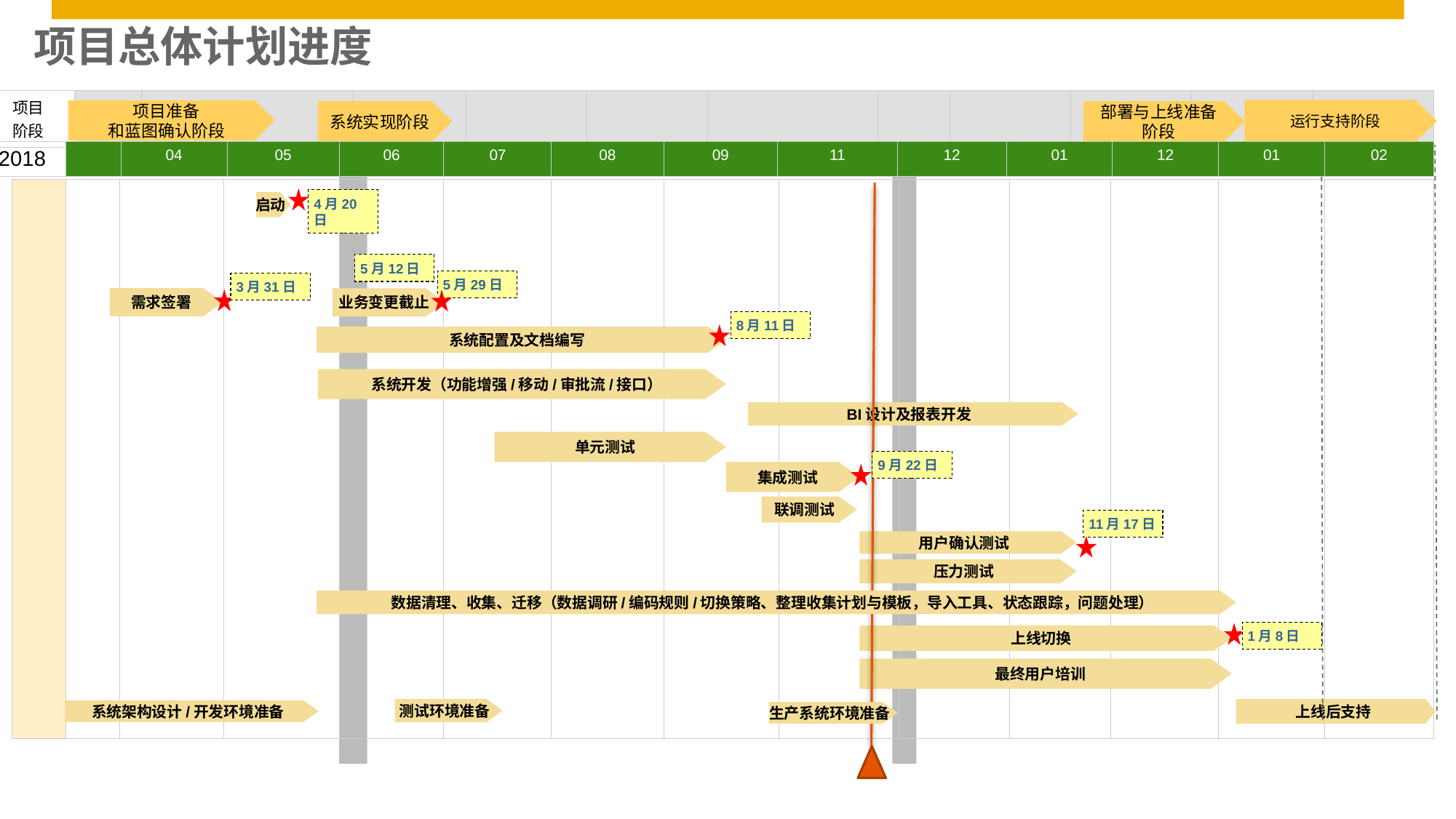

# 项目总体计划进度
| 项目 阶段 |  |  |  |  |  |  |  |  |  |  |  |
| --- | --- | --- | --- | --- | --- | --- | --- | --- | --- | --- | --- |
运行支持阶段
项目准备
和蓝图确认阶段
系统实现阶段
部署与上线准备阶段
| 2018 |  | 04 | 05 | 06 | 07 | 08 | 09 | 11 | 12 | 01 | 12 | 01 | 02 |
| --- | --- | --- | --- | --- | --- | --- | --- | --- | --- | --- | --- | --- | --- |

|  |  |  |  |  |  |  |  |  |  |  |  |  |  |
| --- | --- | --- | --- | --- | --- | --- | --- | --- | --- | --- | --- | --- | --- |

4月20日
启动
5月12日
5月29日
3月31日
需求签署
业务变更截止

8月11日

系统配置及文档编写
系统开发（功能增强/移动/审批流/接口）
BI设计及报表开发
单元测试
9月22日
集成测试

联调测试
11月17日
用户确认测试

压力测试
数据清理、收集、迁移（数据调研/编码规则/切换策略、整理收集计划与模板，导入工具、状态跟踪，问题处理）
1月8日

上线切换
最终用户培训
测试环境准备
上线后支持
系统架构设计/开发环境准备
生产系统环境准备